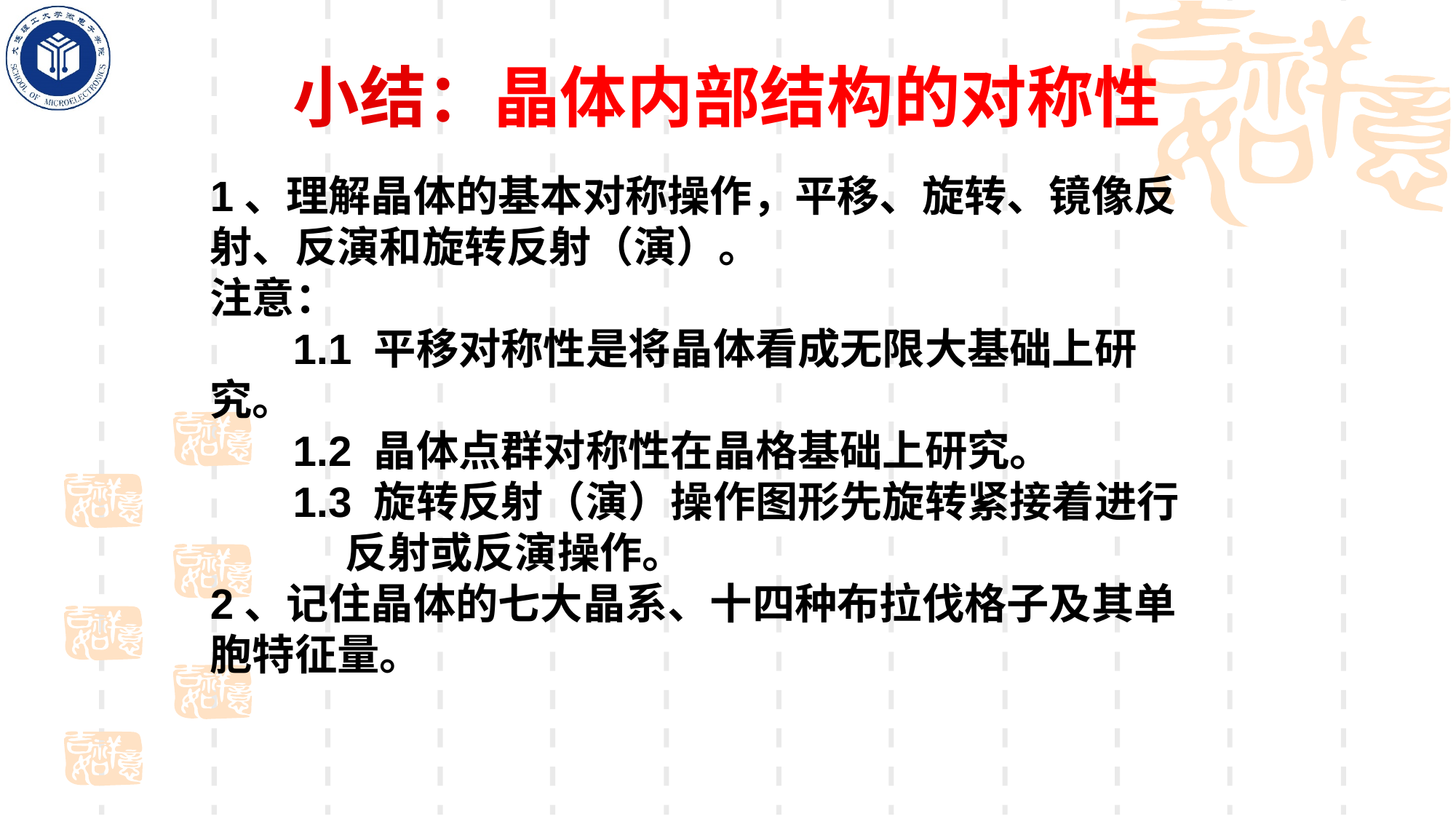

# 小结：晶体内部结构的对称性
1、理解晶体的基本对称操作，平移、旋转、镜像反射、反演和旋转反射（演）。
注意：
       1.1 平移对称性是将晶体看成无限大基础上研究。
       1.2 晶体点群对称性在晶格基础上研究。
       1.3 旋转反射（演）操作图形先旋转紧接着进行
             反射或反演操作。
2、记住晶体的七大晶系、十四种布拉伐格子及其单胞特征量。